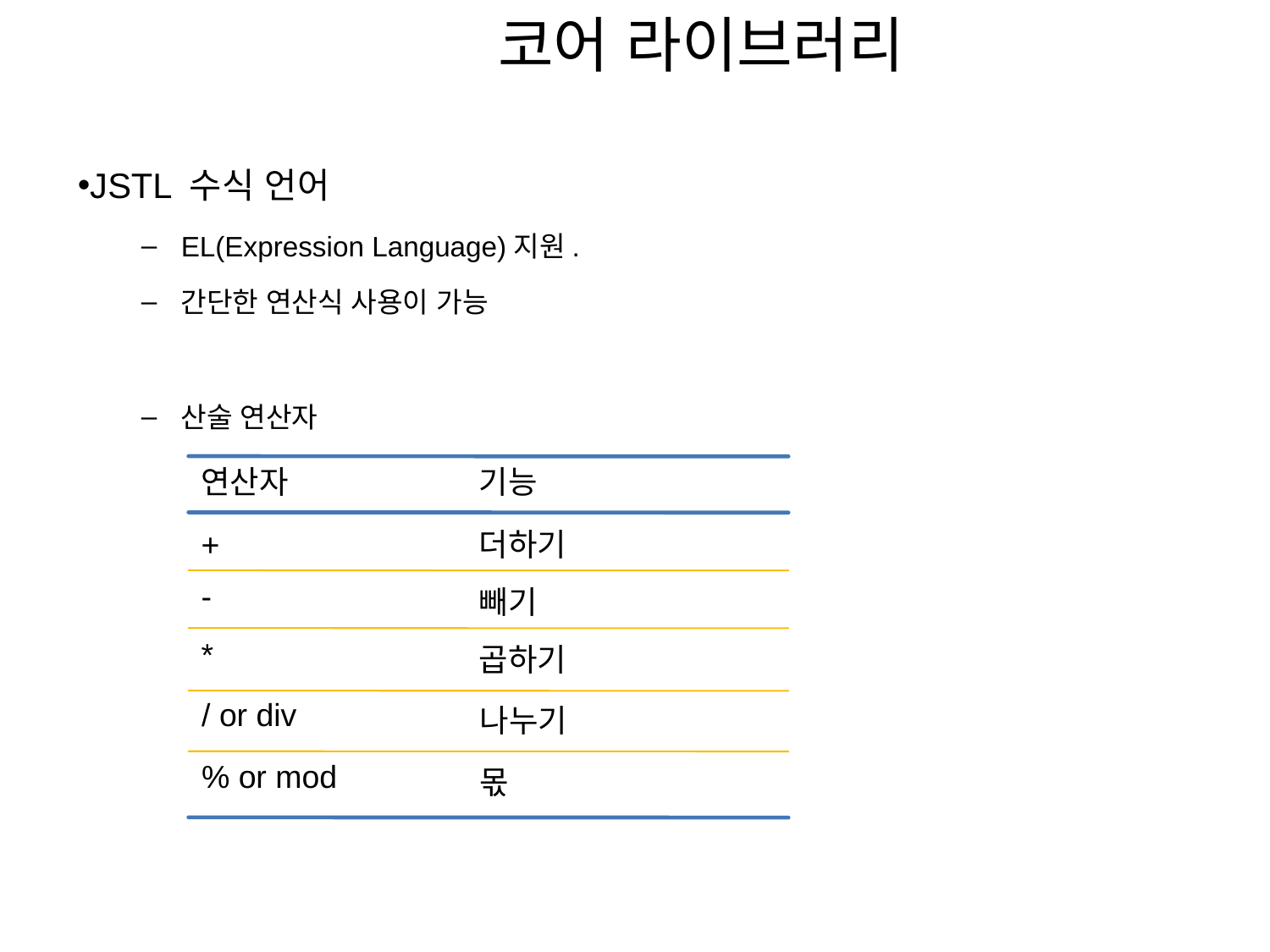

# 코어 라이브러리
JSTL 수식 언어
EL(Expression Language)지원.
간단한 연산식 사용이 가능

산술 연산자

연산자

기능
+
더하기
-
빼기
*
곱하기
/ or div
나누기
% or mod
몫